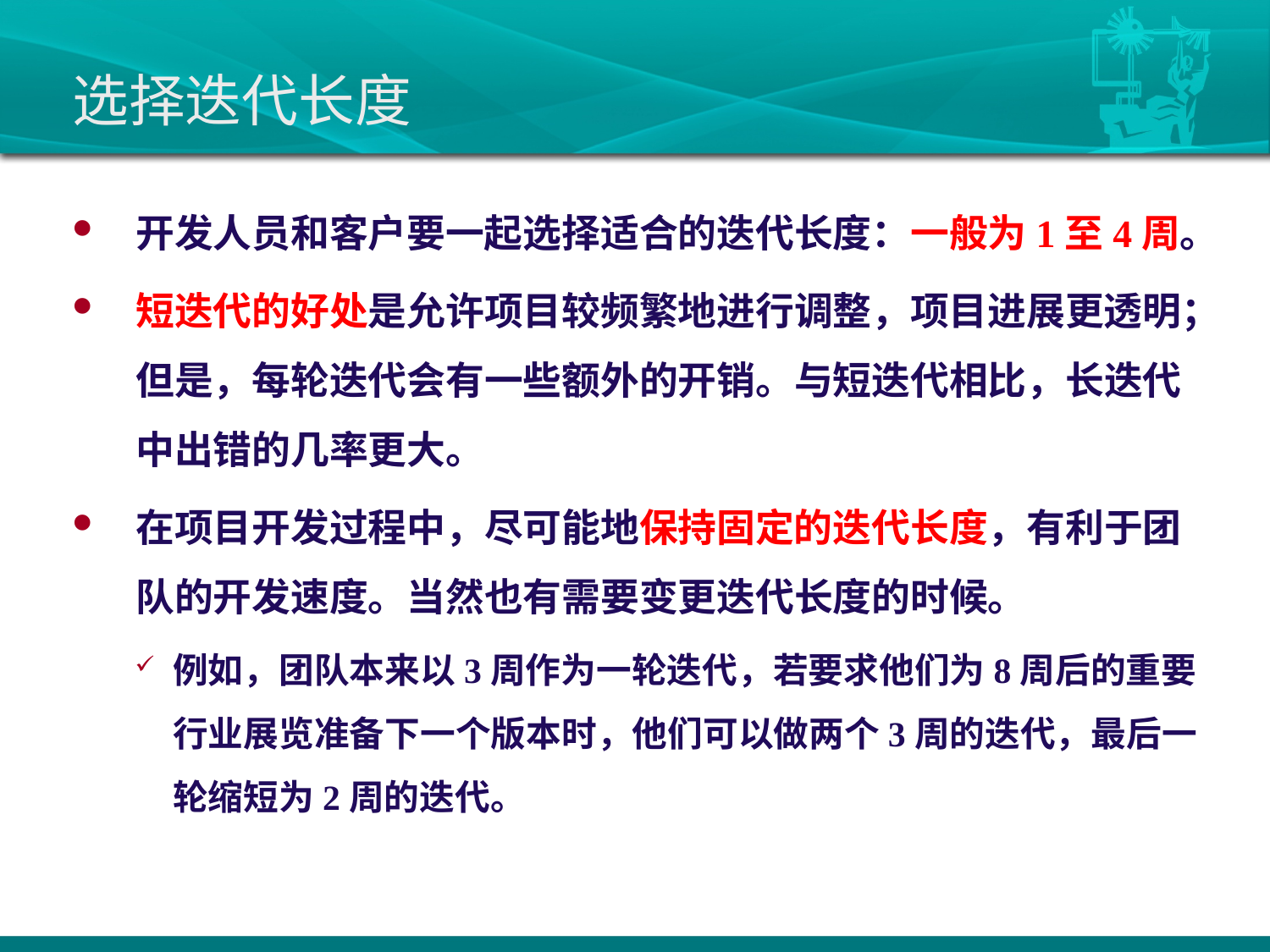

# 选择迭代长度
开发人员和客户要一起选择适合的迭代长度：一般为1至4周。
短迭代的好处是允许项目较频繁地进行调整，项目进展更透明；但是，每轮迭代会有一些额外的开销。与短迭代相比，长迭代中出错的几率更大。
在项目开发过程中，尽可能地保持固定的迭代长度，有利于团队的开发速度。当然也有需要变更迭代长度的时候。
例如，团队本来以3周作为一轮迭代，若要求他们为8周后的重要行业展览准备下一个版本时，他们可以做两个3周的迭代，最后一轮缩短为2周的迭代。